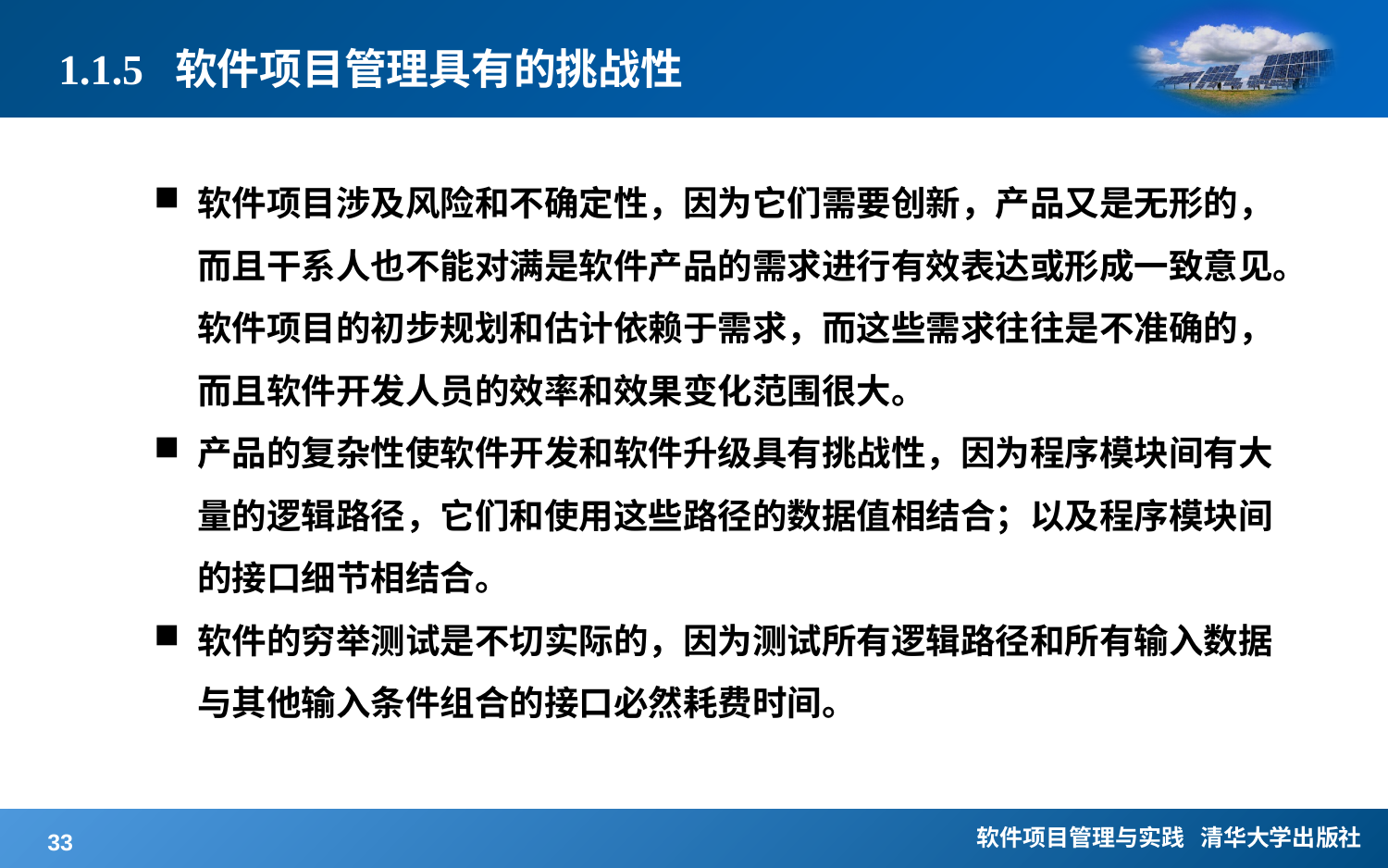

# 1.1.5  软件项目管理具有的挑战性
软件项目涉及风险和不确定性，因为它们需要创新，产品又是无形的，而且干系人也不能对满是软件产品的需求进行有效表达或形成一致意见。软件项目的初步规划和估计依赖于需求，而这些需求往往是不准确的，而且软件开发人员的效率和效果变化范围很大。
产品的复杂性使软件开发和软件升级具有挑战性，因为程序模块间有大量的逻辑路径，它们和使用这些路径的数据值相结合；以及程序模块间的接口细节相结合。
软件的穷举测试是不切实际的，因为测试所有逻辑路径和所有输入数据与其他输入条件组合的接口必然耗费时间。